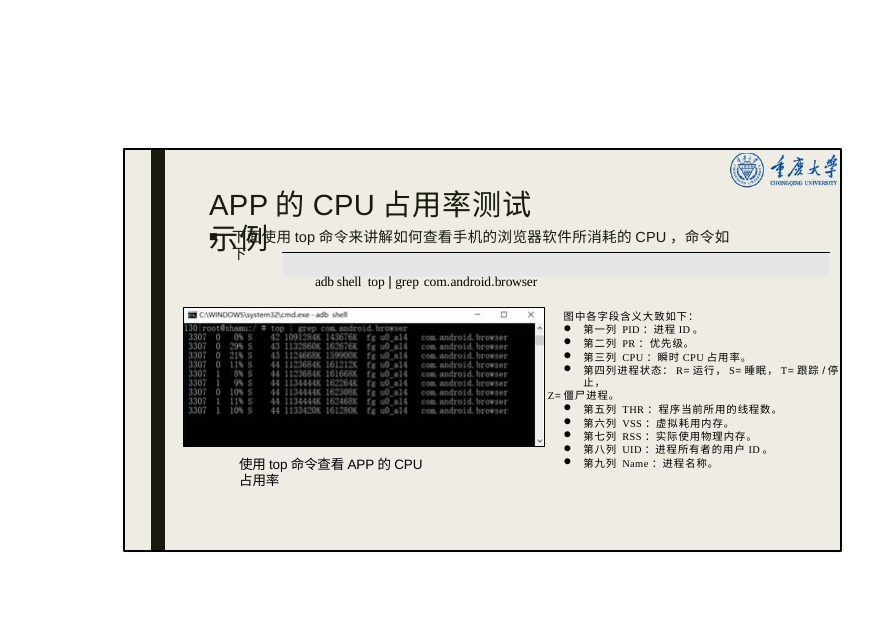

# APP的CPU占用率测试示例
下面使用top命令来讲解如何查看手机的浏览器软件所消耗的CPU，命令如下
adb shell top | grep com.android.browser

图中各字段含义大致如下：
第一列 PID：进程ID。
第二列 PR：优先级。
第三列 CPU：瞬时CPU占用率。
第四列进程状态：R=运行，S=睡眠，T=跟踪/停止，
Z=僵尸进程。
第五列 THR：程序当前所用的线程数。
第六列 VSS：虚拟耗用内存。
第七列 RSS：实际使用物理内存。
第八列 UID：进程所有者的用户ID。
第九列 Name：进程名称。
使用top命令查看APP的CPU占用率